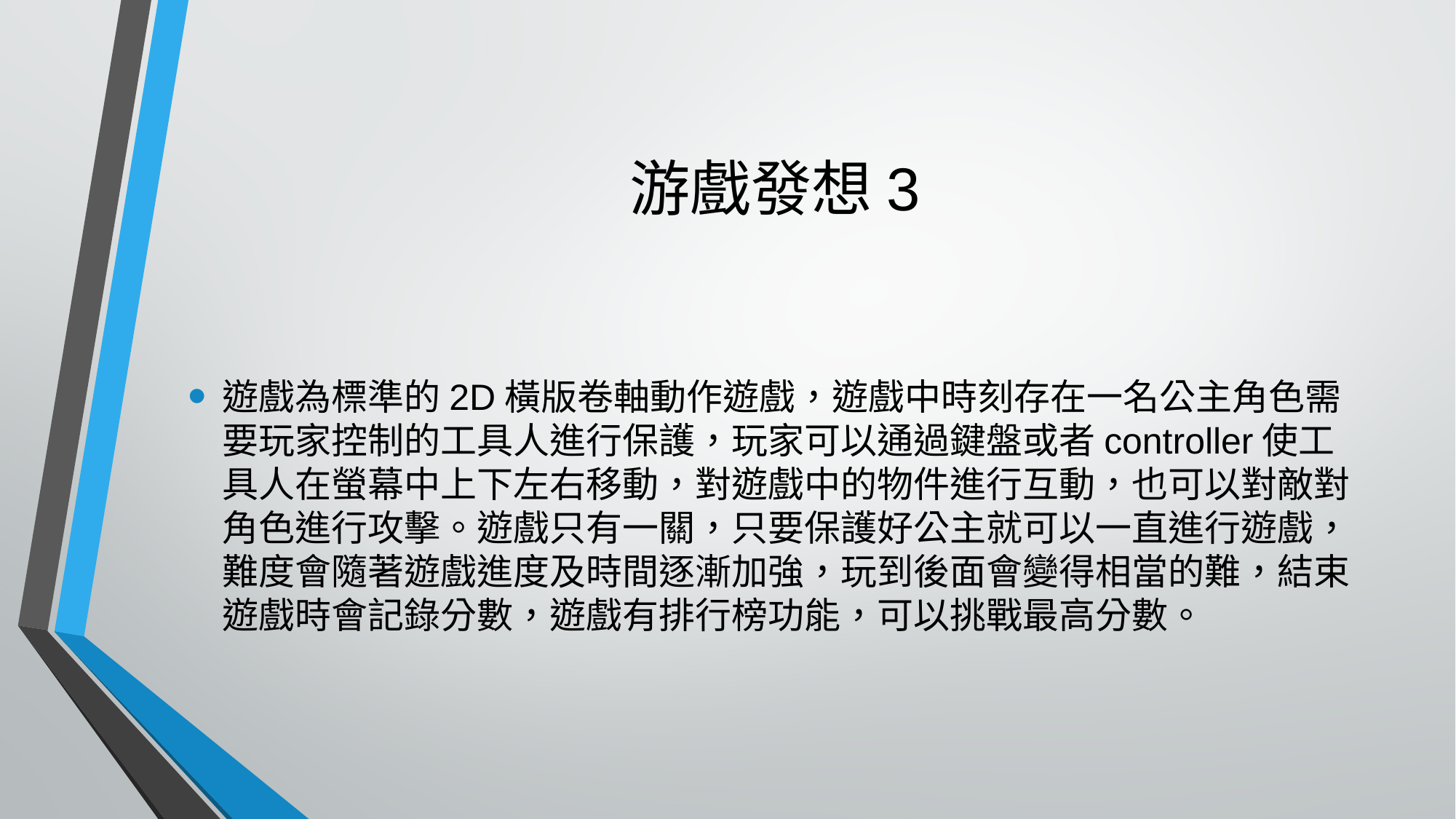

# 游戲發想3
遊戲為標準的2D橫版卷軸動作遊戲，遊戲中時刻存在一名公主角色需要玩家控制的工具人進行保護，玩家可以通過鍵盤或者controller使工具人在螢幕中上下左右移動，對遊戲中的物件進行互動，也可以對敵對角色進行攻擊。遊戲只有一關，只要保護好公主就可以一直進行遊戲，難度會隨著遊戲進度及時間逐漸加強，玩到後面會變得相當的難，結束遊戲時會記錄分數，遊戲有排行榜功能，可以挑戰最高分數。